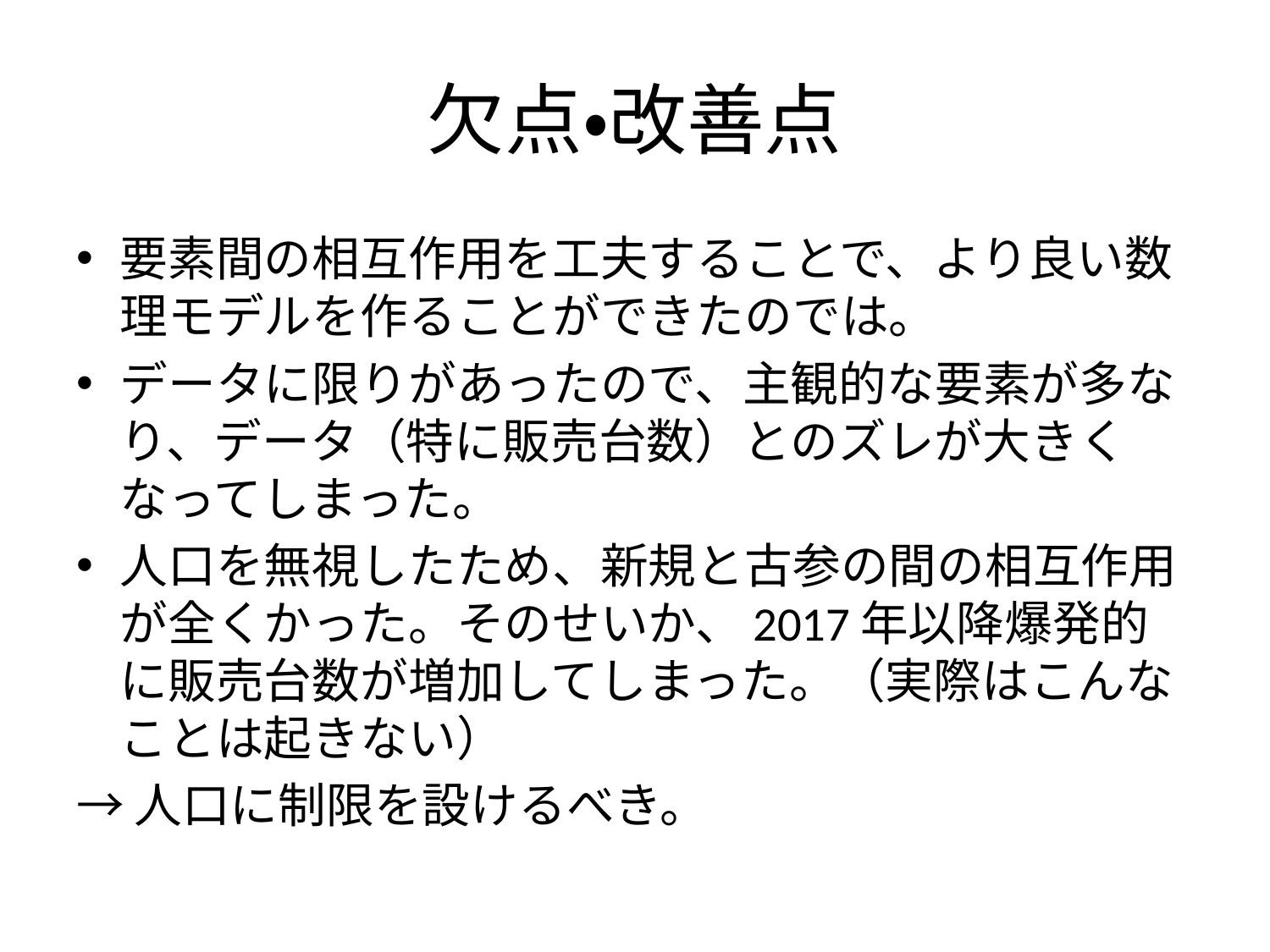

# 欠点・改善点
要素間の相互作用を工夫することで、より良い数理モデルを作ることができたのでは。
データに限りがあったので、主観的な要素が多なり、データ（特に販売台数）とのズレが大きくなってしまった。
人口を無視したため、新規と古参の間の相互作用が全くかった。そのせいか、2017年以降爆発的に販売台数が増加してしまった。（実際はこんなことは起きない）
→人口に制限を設けるべき。